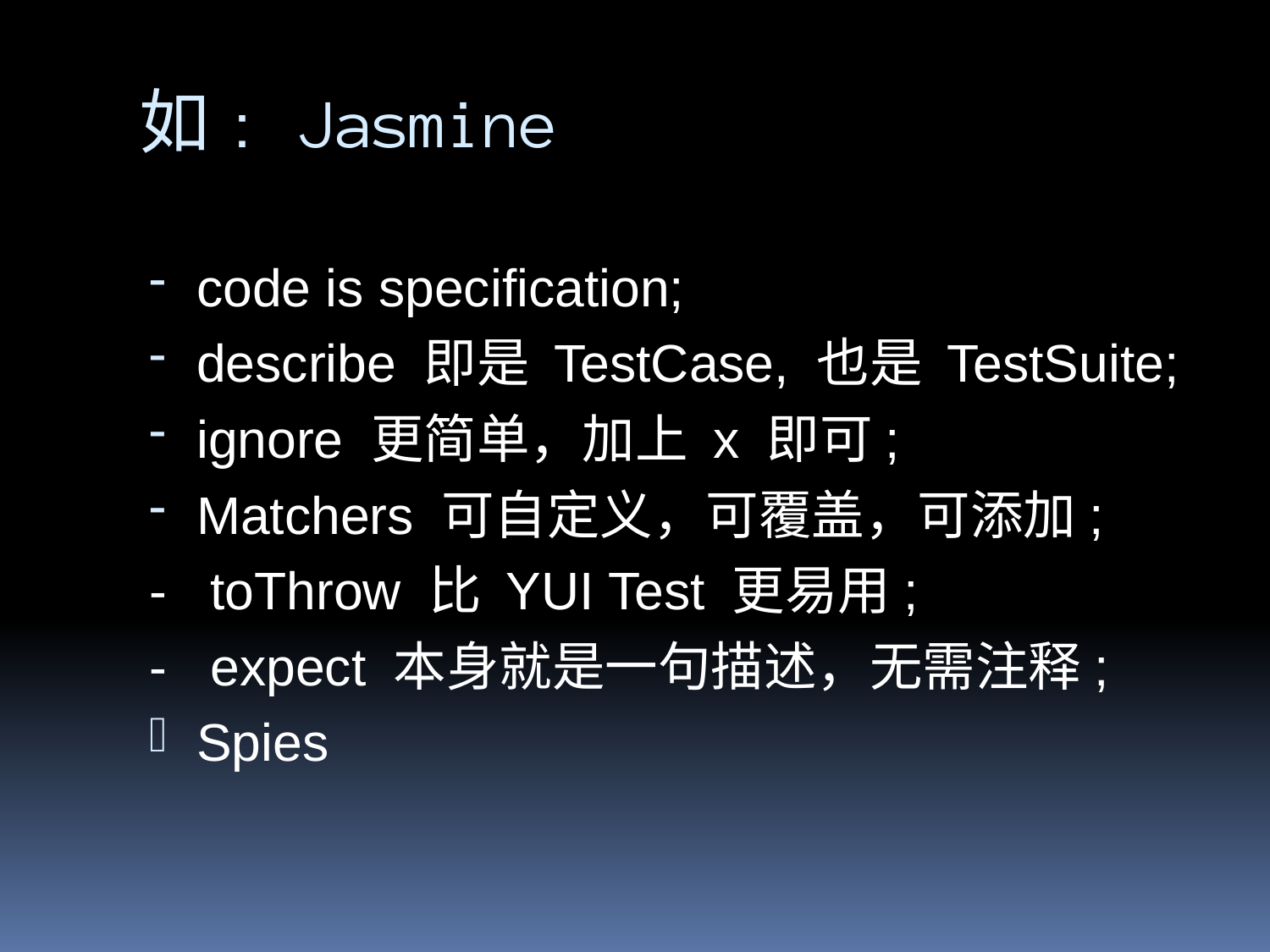

# 如: Jasmine
code is specification;
describe 即是 TestCase, 也是 TestSuite;
ignore 更简单，加上 x 即可;
Matchers 可自定义，可覆盖，可添加;
-   toThrow 比 YUI Test 更易用;
-   expect 本身就是一句描述，无需注释;
Spies